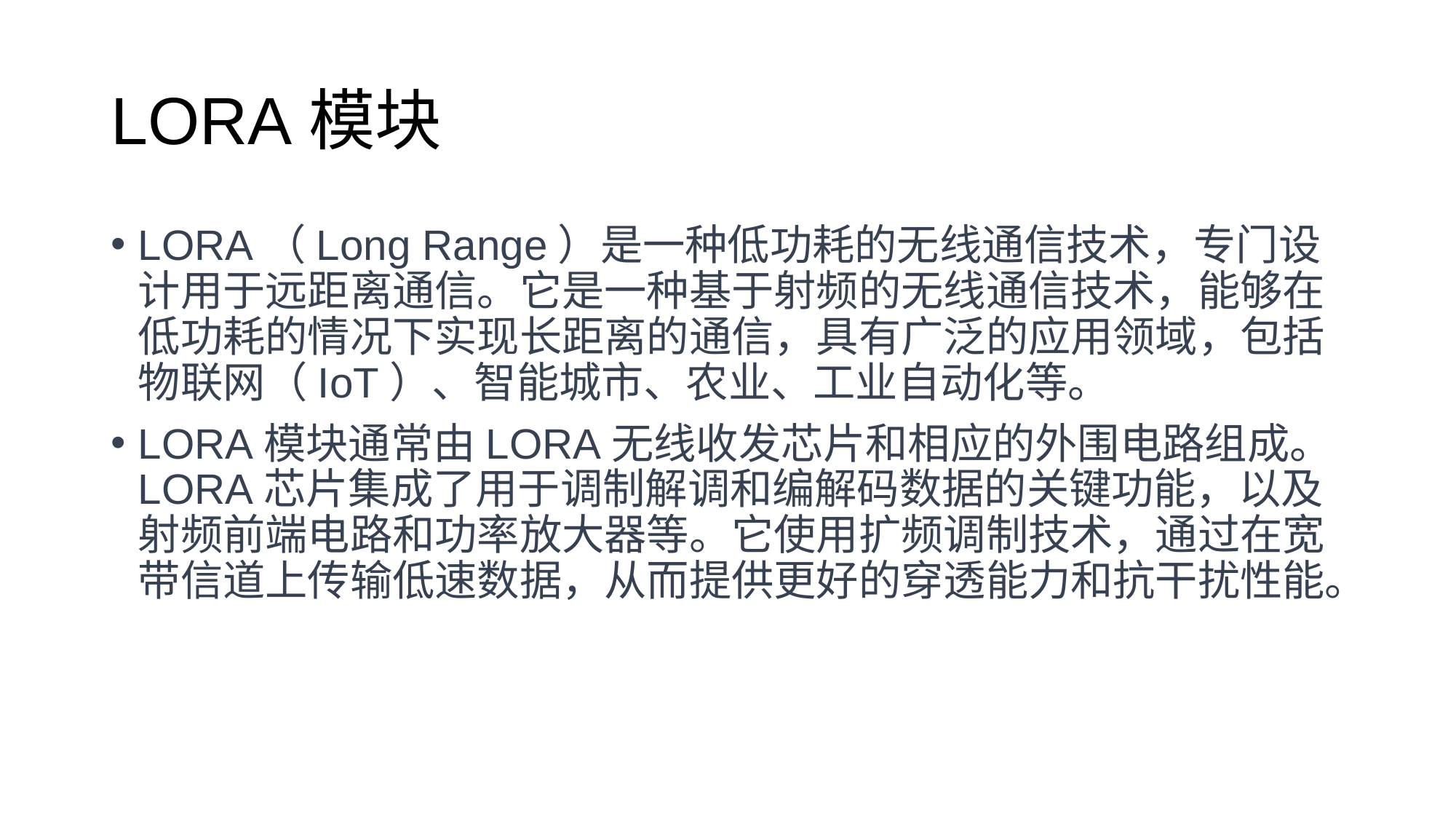

# LORA模块
LORA（Long Range）是一种低功耗的无线通信技术，专门设计用于远距离通信。它是一种基于射频的无线通信技术，能够在低功耗的情况下实现长距离的通信，具有广泛的应用领域，包括物联网（IoT）、智能城市、农业、工业自动化等。
LORA模块通常由LORA无线收发芯片和相应的外围电路组成。LORA芯片集成了用于调制解调和编解码数据的关键功能，以及射频前端电路和功率放大器等。它使用扩频调制技术，通过在宽带信道上传输低速数据，从而提供更好的穿透能力和抗干扰性能。